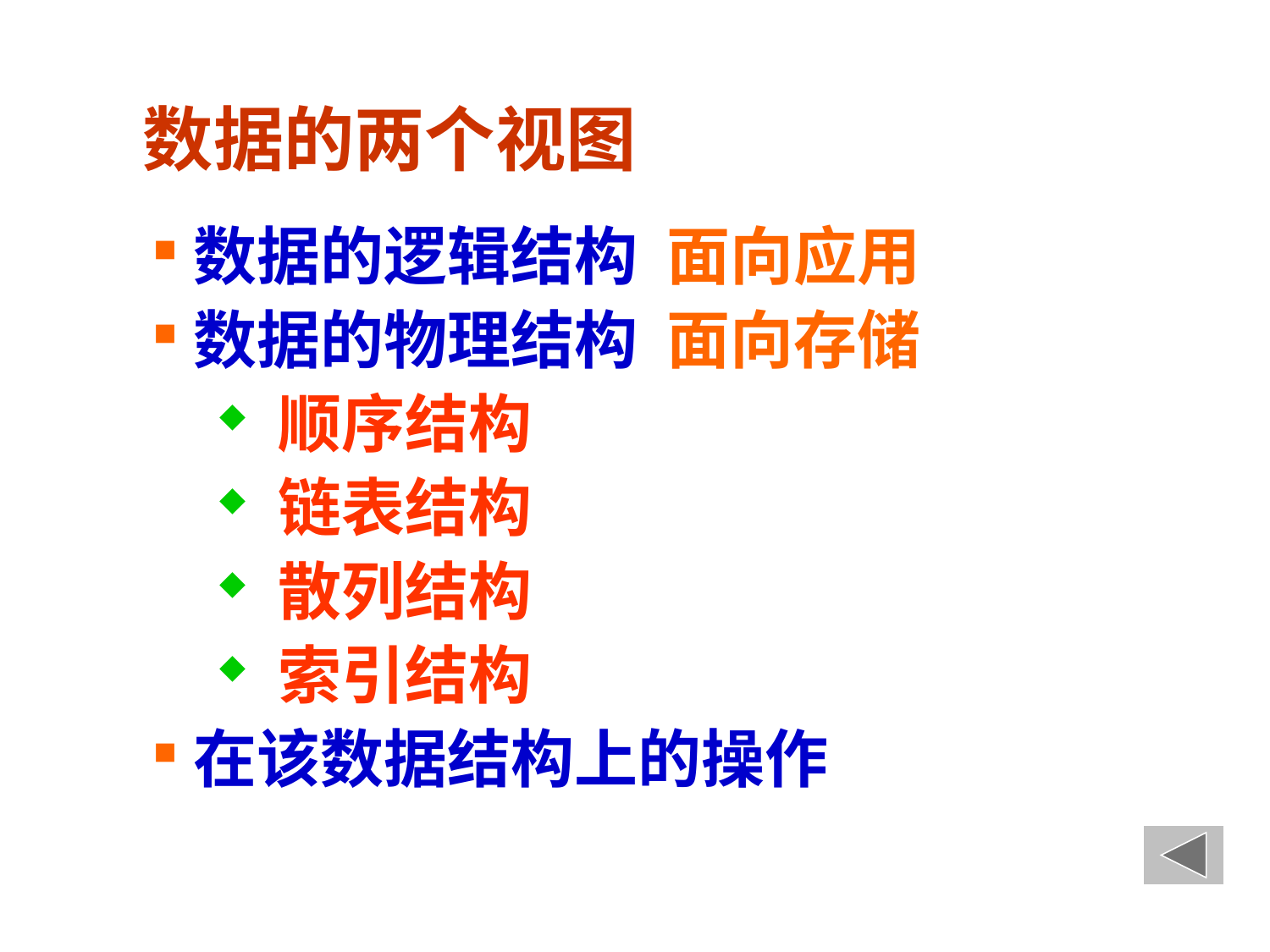

数据的两个视图
数据的逻辑结构  面向应用
数据的物理结构  面向存储
 顺序结构
 链表结构
 散列结构
 索引结构
在该数据结构上的操作